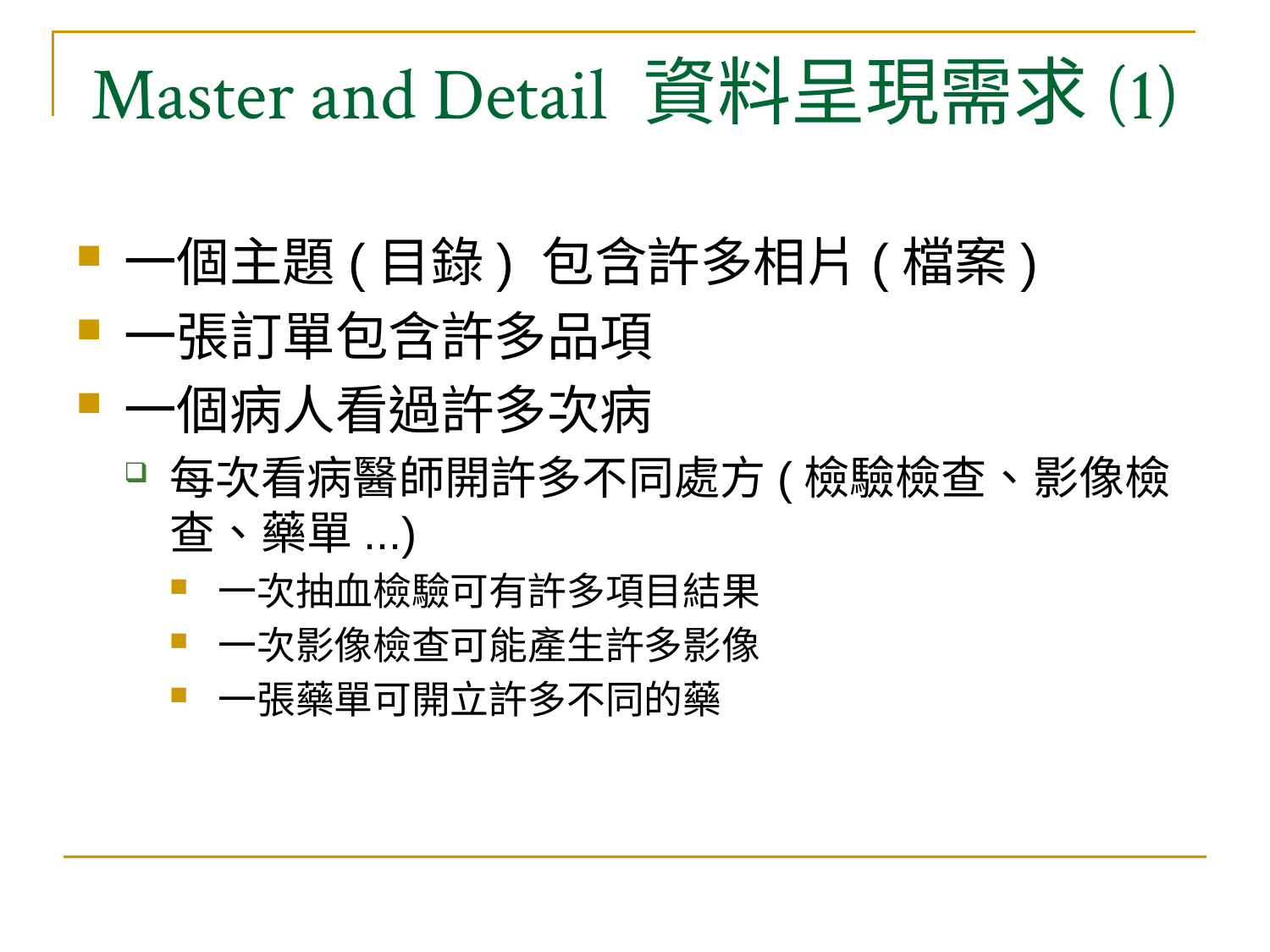

# Master and Detail 資料呈現需求(1)
一個主題(目錄) 包含許多相片(檔案)
一張訂單包含許多品項
一個病人看過許多次病
每次看病醫師開許多不同處方(檢驗檢查、影像檢查、藥單...)
一次抽血檢驗可有許多項目結果
一次影像檢查可能產生許多影像
一張藥單可開立許多不同的藥